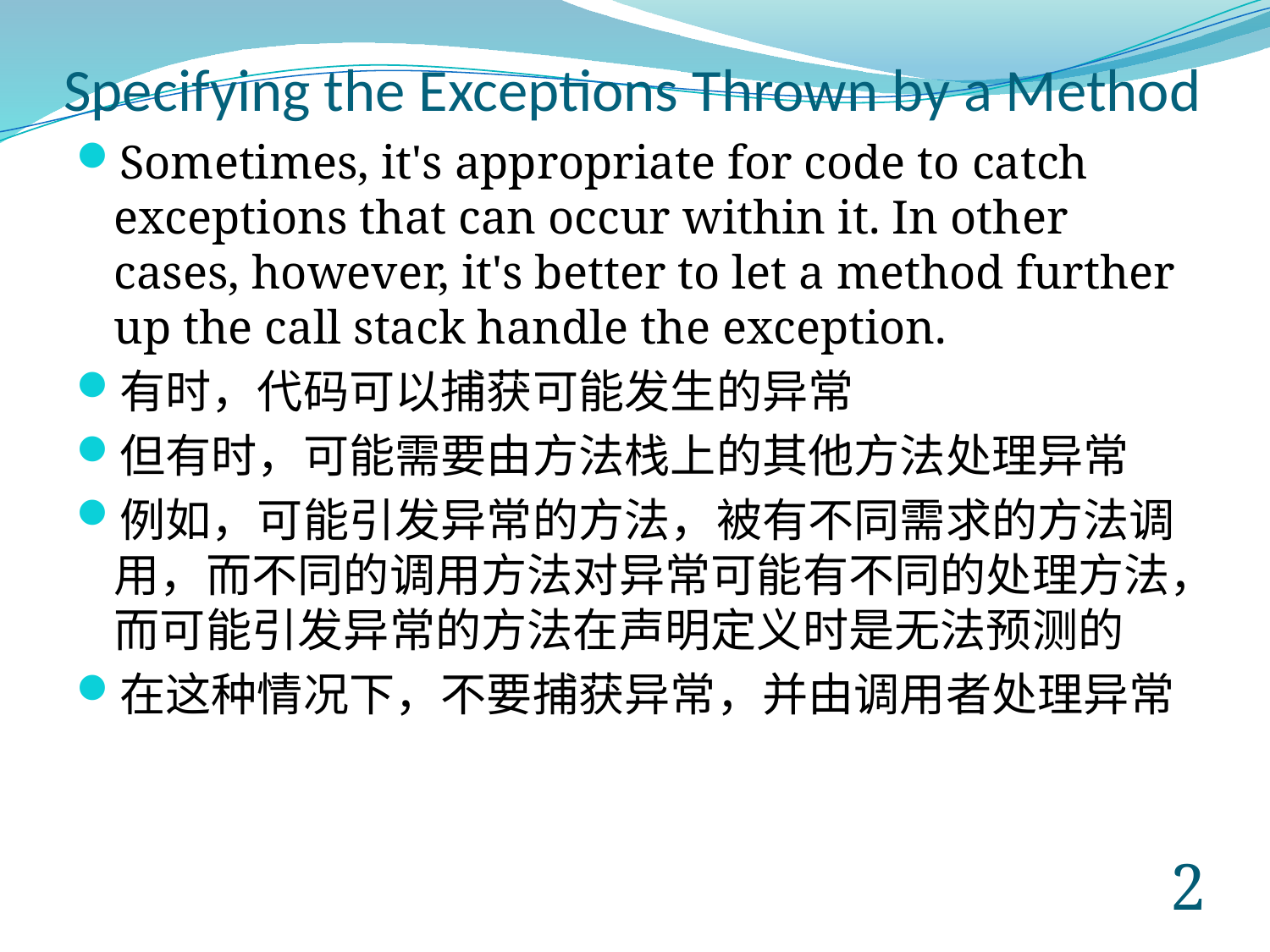

# Specifying the Exceptions Thrown by a Method
Sometimes, it's appropriate for code to catch exceptions that can occur within it. In other cases, however, it's better to let a method further up the call stack handle the exception.
有时，代码可以捕获可能发生的异常
但有时，可能需要由方法栈上的其他方法处理异常
例如，可能引发异常的方法，被有不同需求的方法调用，而不同的调用方法对异常可能有不同的处理方法，而可能引发异常的方法在声明定义时是无法预测的
在这种情况下，不要捕获异常，并由调用者处理异常

2